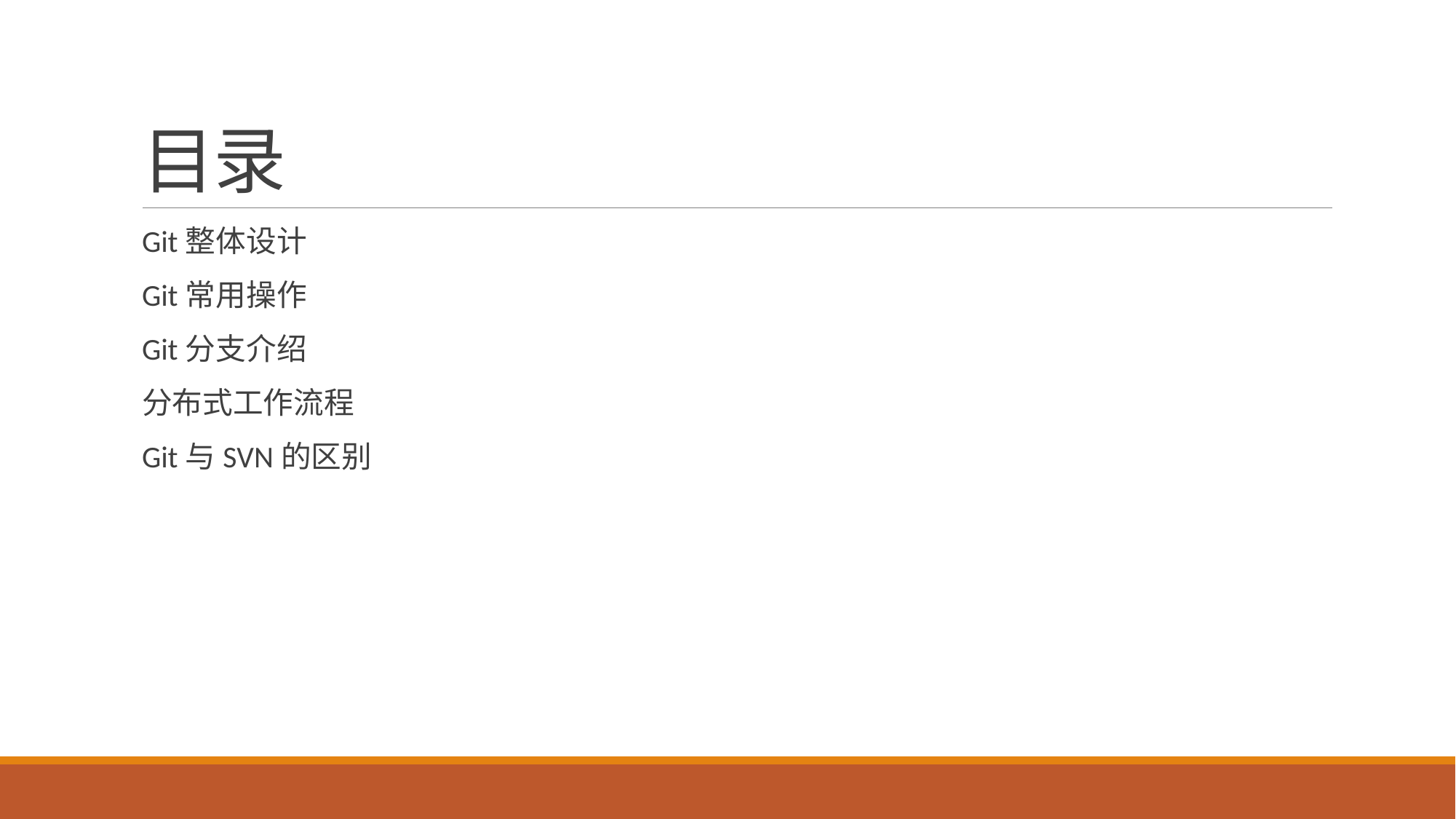

# 目录
Git整体设计
Git常用操作
Git分支介绍
分布式工作流程
Git与SVN的区别